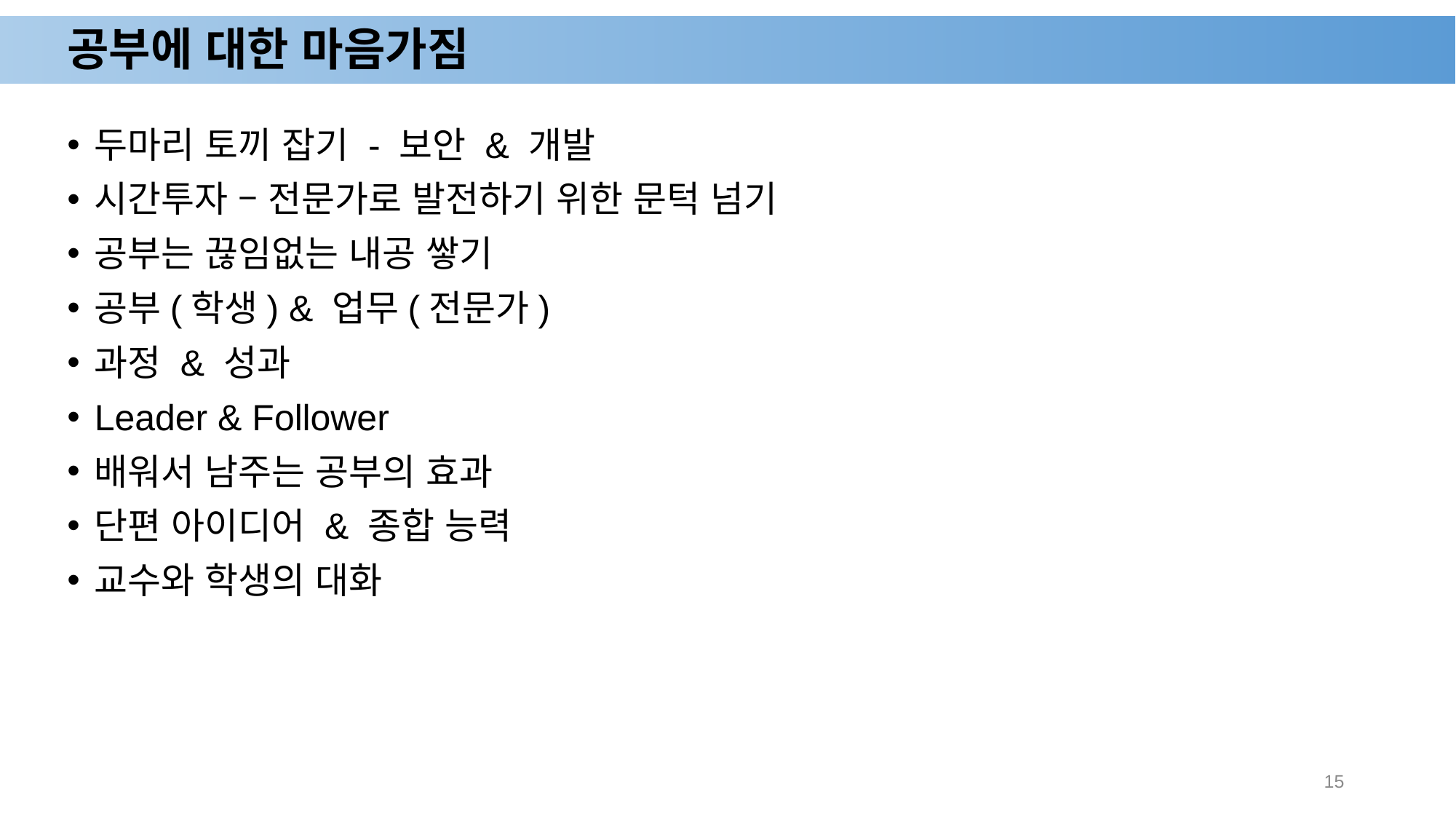

# 공부에 대한 마음가짐
두마리 토끼 잡기 - 보안 & 개발
시간투자 – 전문가로 발전하기 위한 문턱 넘기
공부는 끊임없는 내공 쌓기
공부(학생) & 업무(전문가)
과정 & 성과
Leader & Follower
배워서 남주는 공부의 효과
단편 아이디어 & 종합 능력
교수와 학생의 대화
15